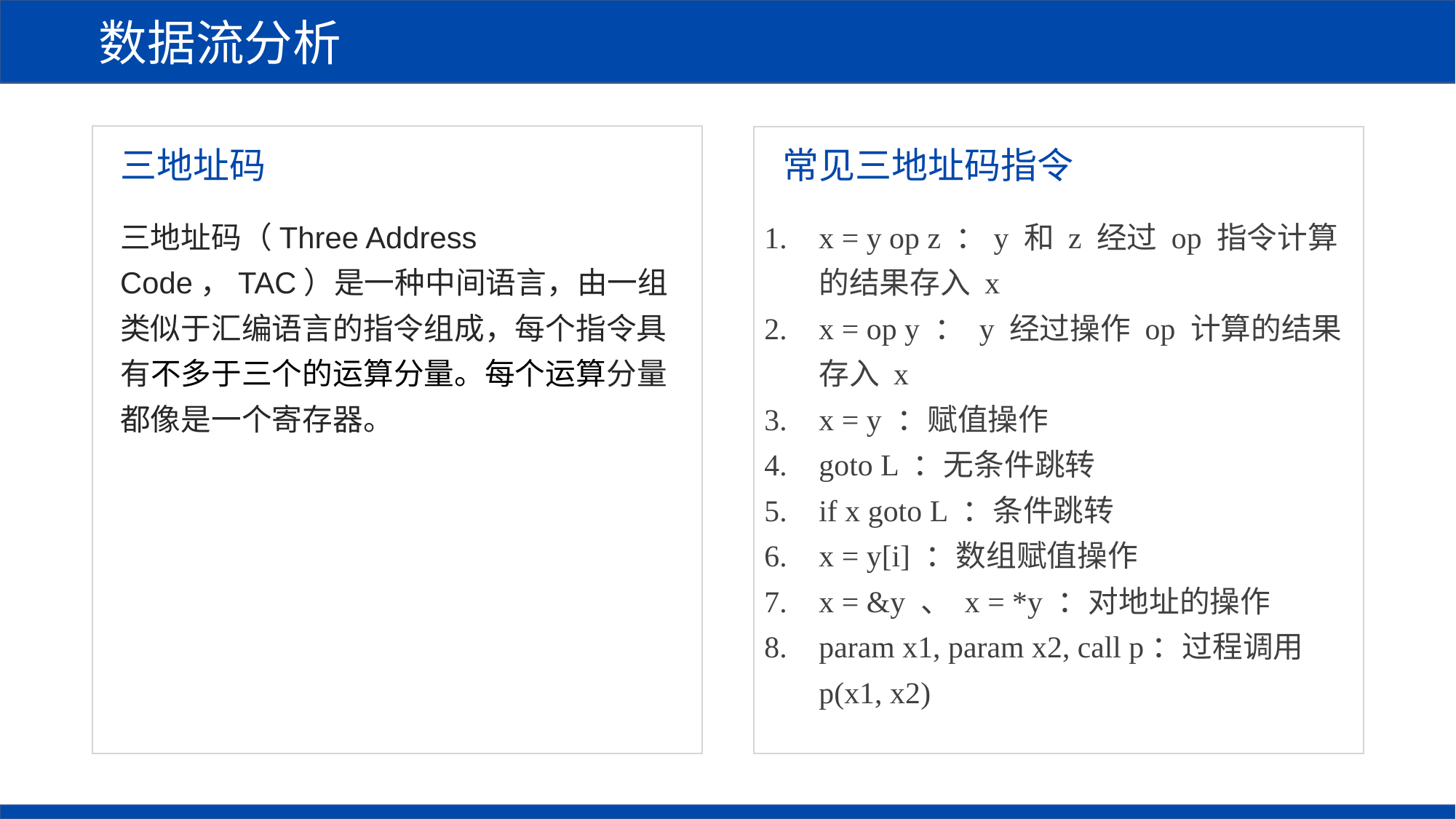

数据流分析

常见三地址码指令
三地址码
三地址码（Three Address Code，TAC）是一种中间语言，由一组类似于汇编语言的指令组成，每个指令具有不多于三个的运算分量。每个运算分量都像是一个寄存器。
x = y op z ：y 和 z 经过 op 指令计算的结果存入 x
x = op y ： y 经过操作 op 计算的结果存入 x
x = y ：赋值操作
goto L ：无条件跳转
if x goto L ：条件跳转
x = y[i] ：数组赋值操作
x = &y 、 x = *y ：对地址的操作
param x1, param x2, call p：过程调用 p(x1, x2)